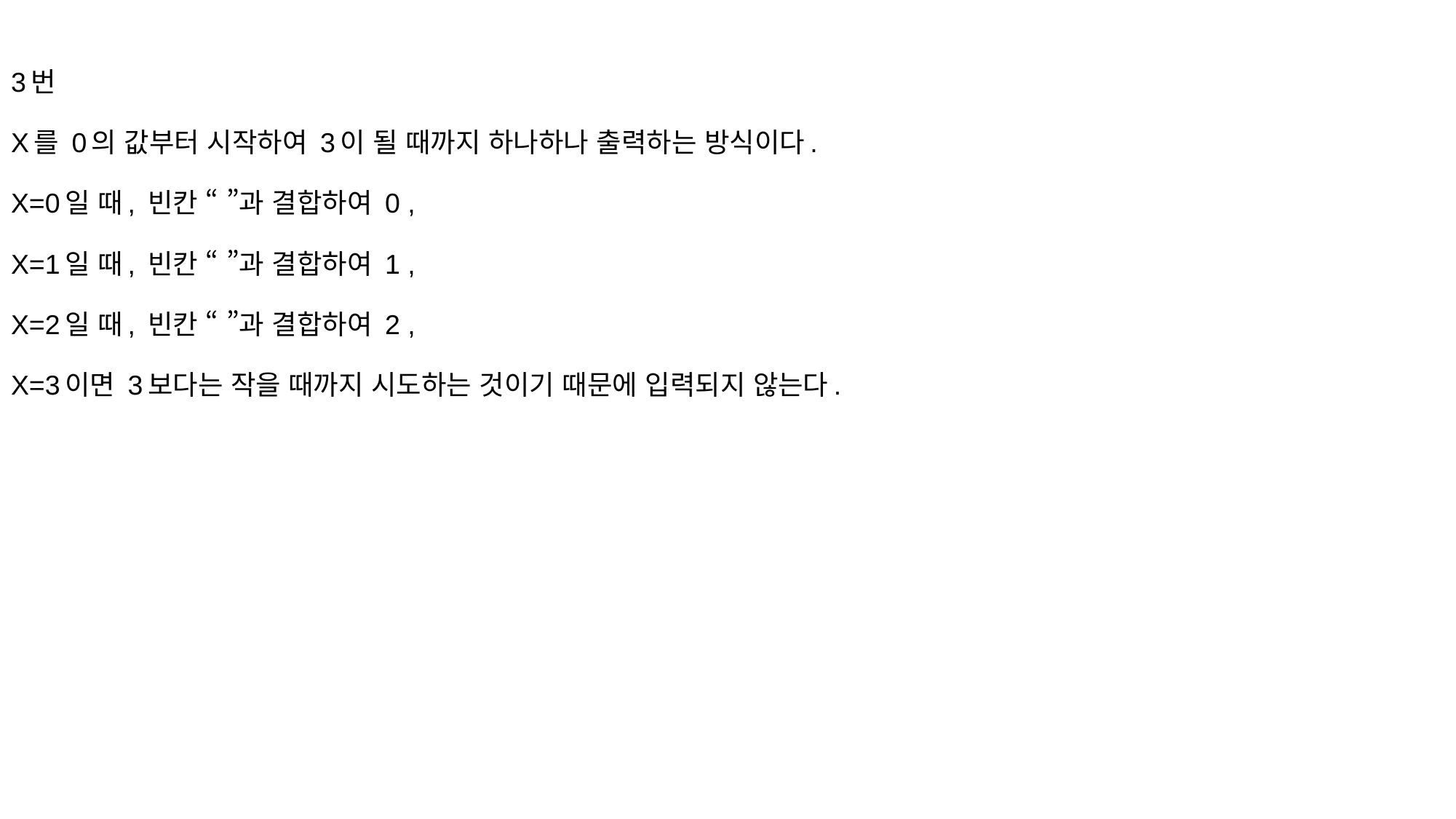

3번
X를 0의 값부터 시작하여 3이 될 때까지 하나하나 출력하는 방식이다.
X=0일 때, 빈칸 “ ”과 결합하여 0 ,
X=1일 때, 빈칸 “ ”과 결합하여 1 ,
X=2일 때, 빈칸 “ ”과 결합하여 2 ,
X=3이면 3보다는 작을 때까지 시도하는 것이기 때문에 입력되지 않는다.